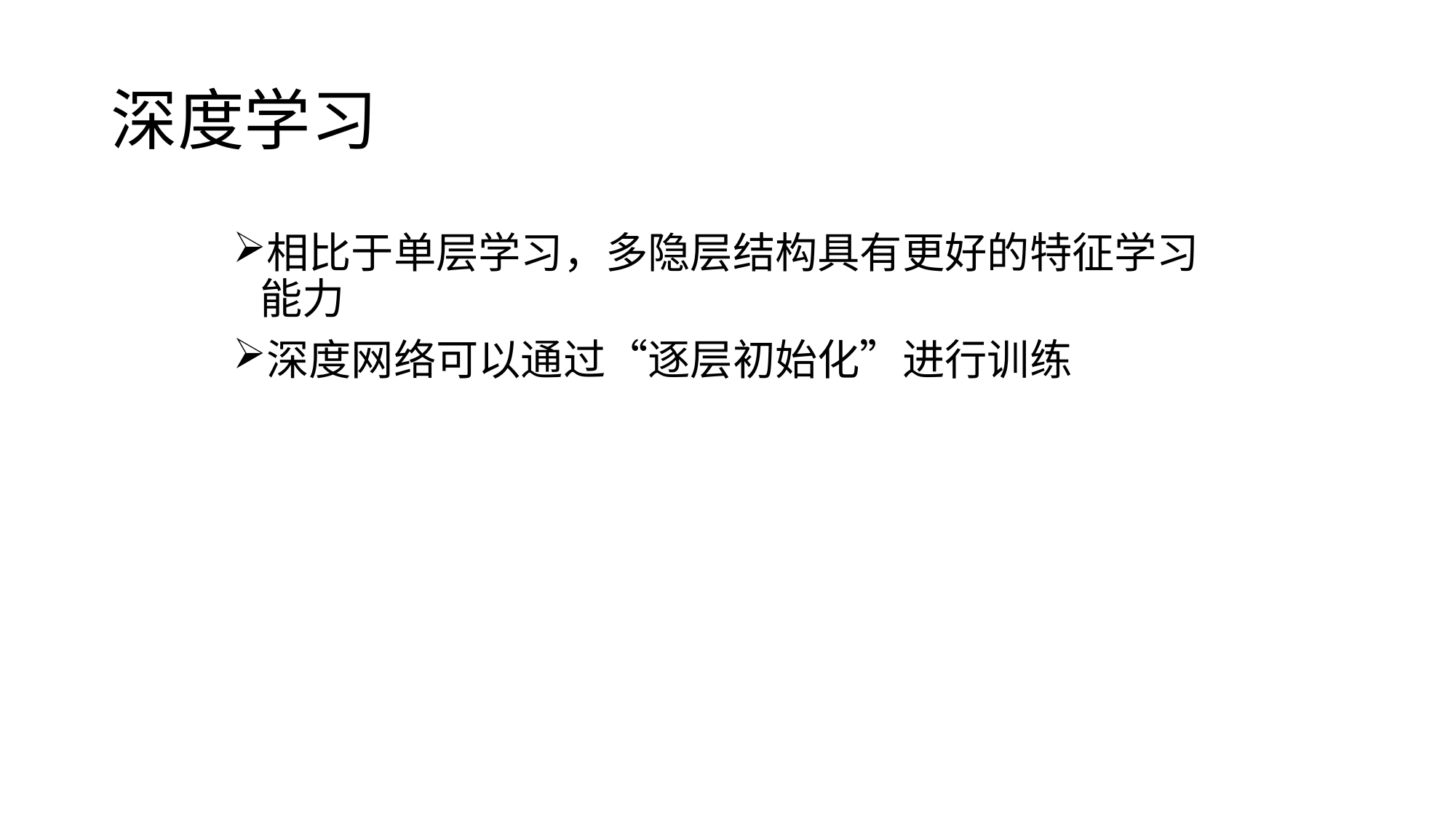

# 深度学习

相比于单层学习，多隐层结构具有更好的特征学习能力
深度网络可以通过“逐层初始化”进行训练